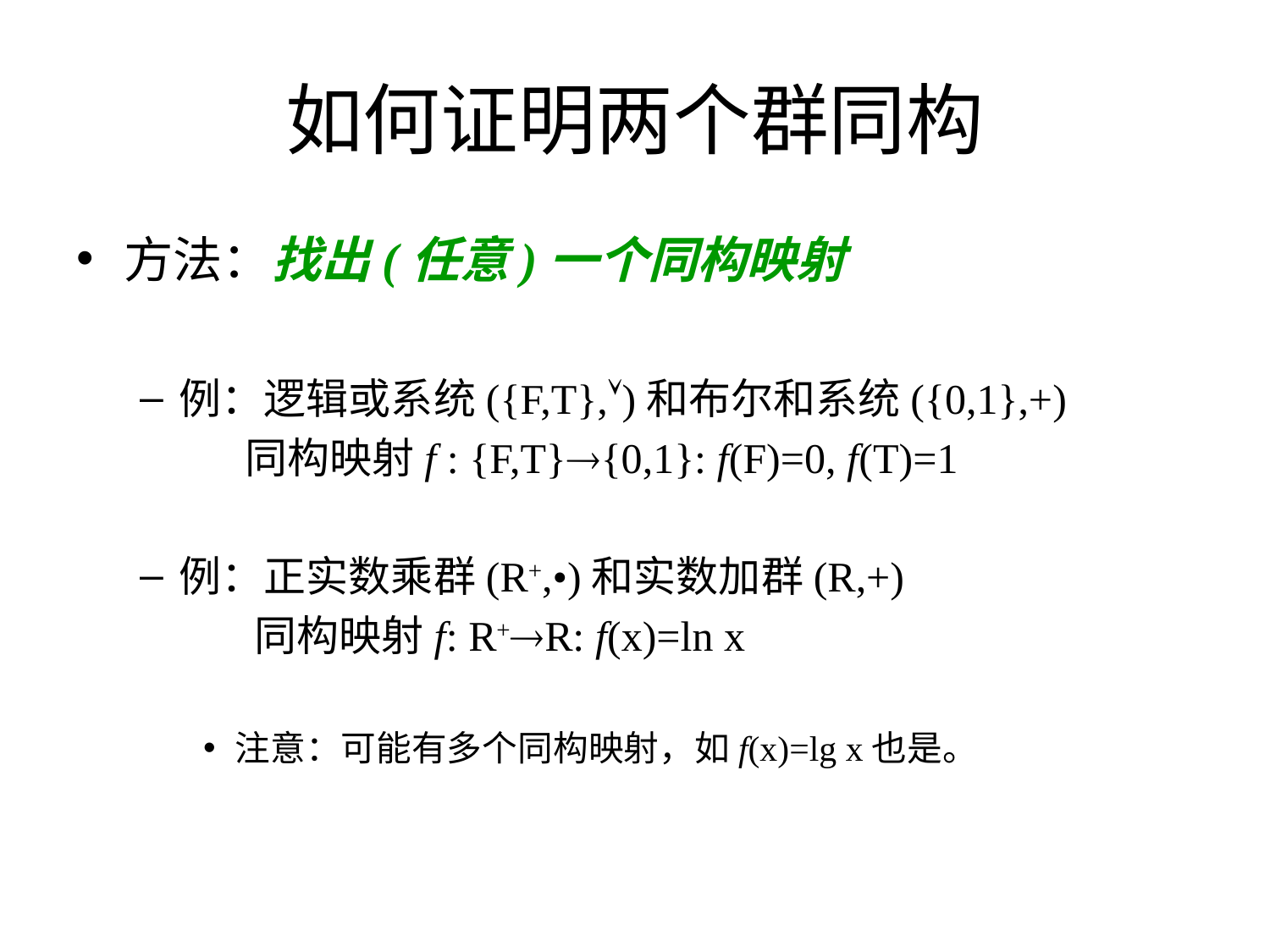

# 如何证明两个群同构
方法：找出(任意)一个同构映射

例：逻辑或系统({F,T},∨)和布尔和系统({0,1},+)
          同构映射f : {F,T}→{0,1}: f(F)=0, f(T)=1

例：正实数乘群(R+,•)和实数加群(R,+)
           同构映射f: R+→R: f(x)=ln x

注意：可能有多个同构映射，如f(x)=lg x也是。